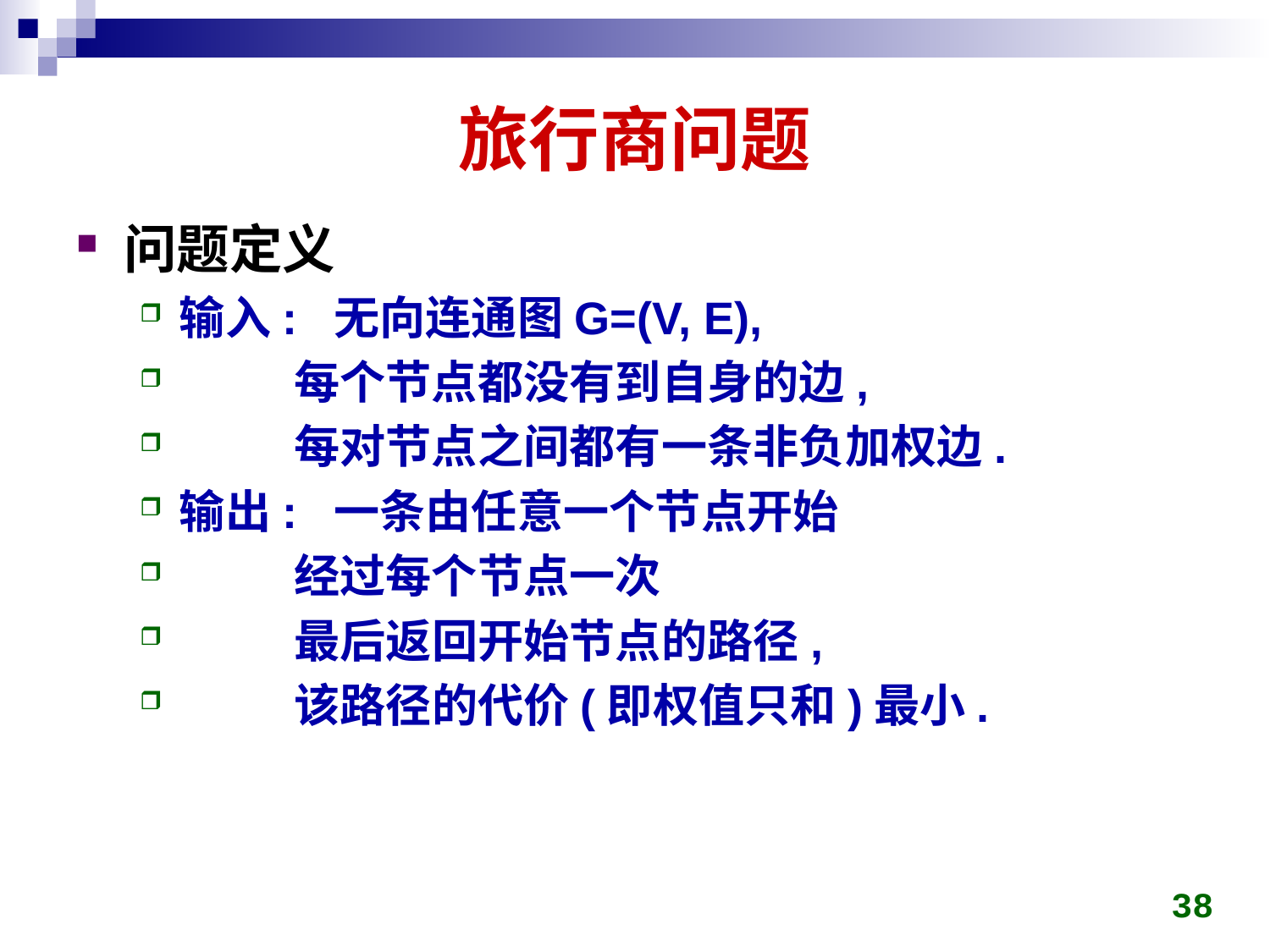

# 旅行商问题
问题定义
输入:  无向连通图G=(V, E),
          每个节点都没有到自身的边,
          每对节点之间都有一条非负加权边.
输出:  一条由任意一个节点开始
          经过每个节点一次
          最后返回开始节点的路径,
          该路径的代价(即权值只和)最小.

38